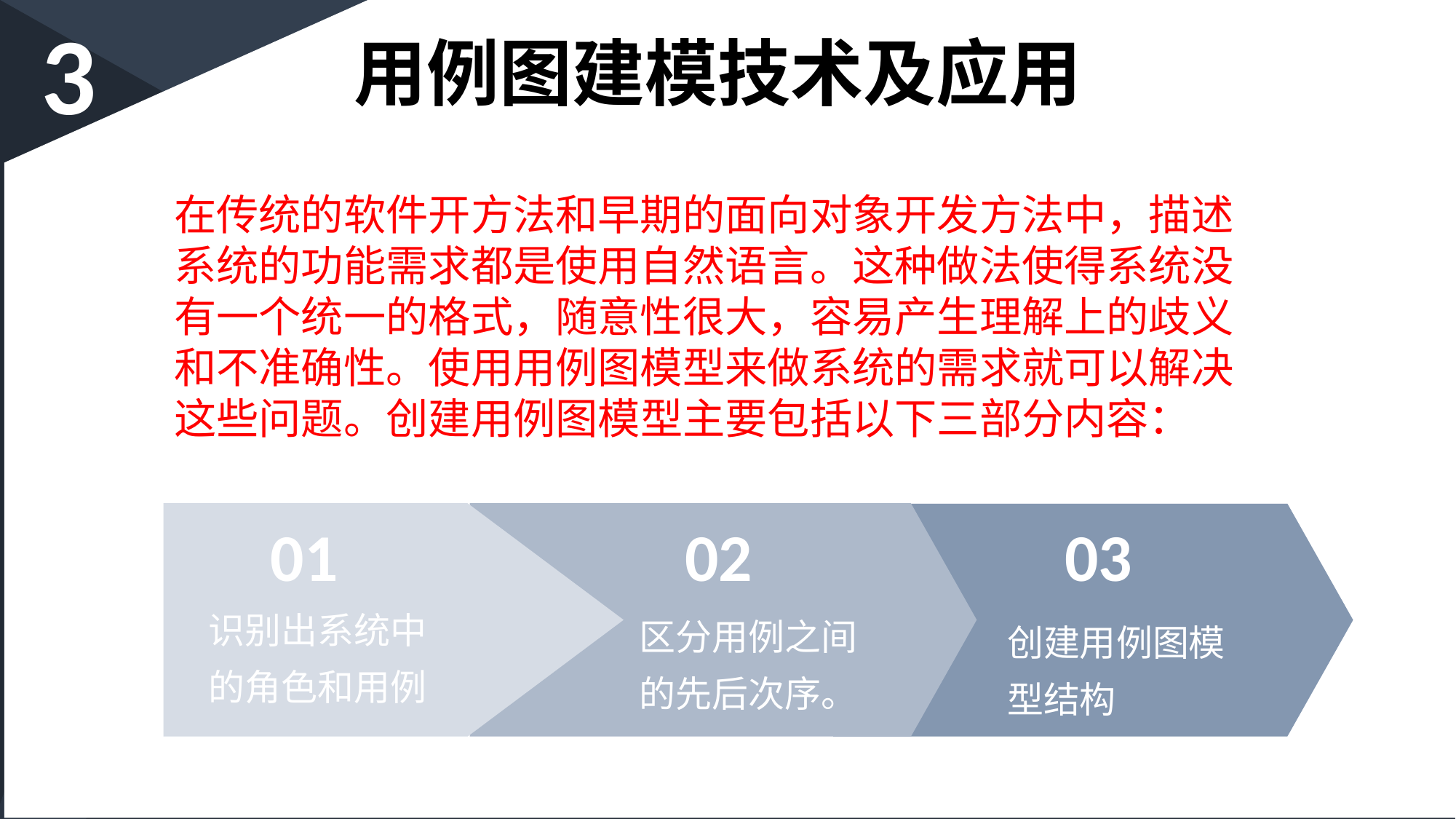

3

用例图建模技术及应用
在传统的软件开方法和早期的面向对象开发方法中，描述系统的功能需求都是使用自然语言。这种做法使得系统没有一个统一的格式，随意性很大，容易产生理解上的歧义和不准确性。使用用例图模型来做系统的需求就可以解决这些问题。创建用例图模型主要包括以下三部分内容：
01
识别出系统中的角色和用例

01
02
03
识别出系统中的角色和用例
区分用例之间的先后次序。
创建用例图模型结构